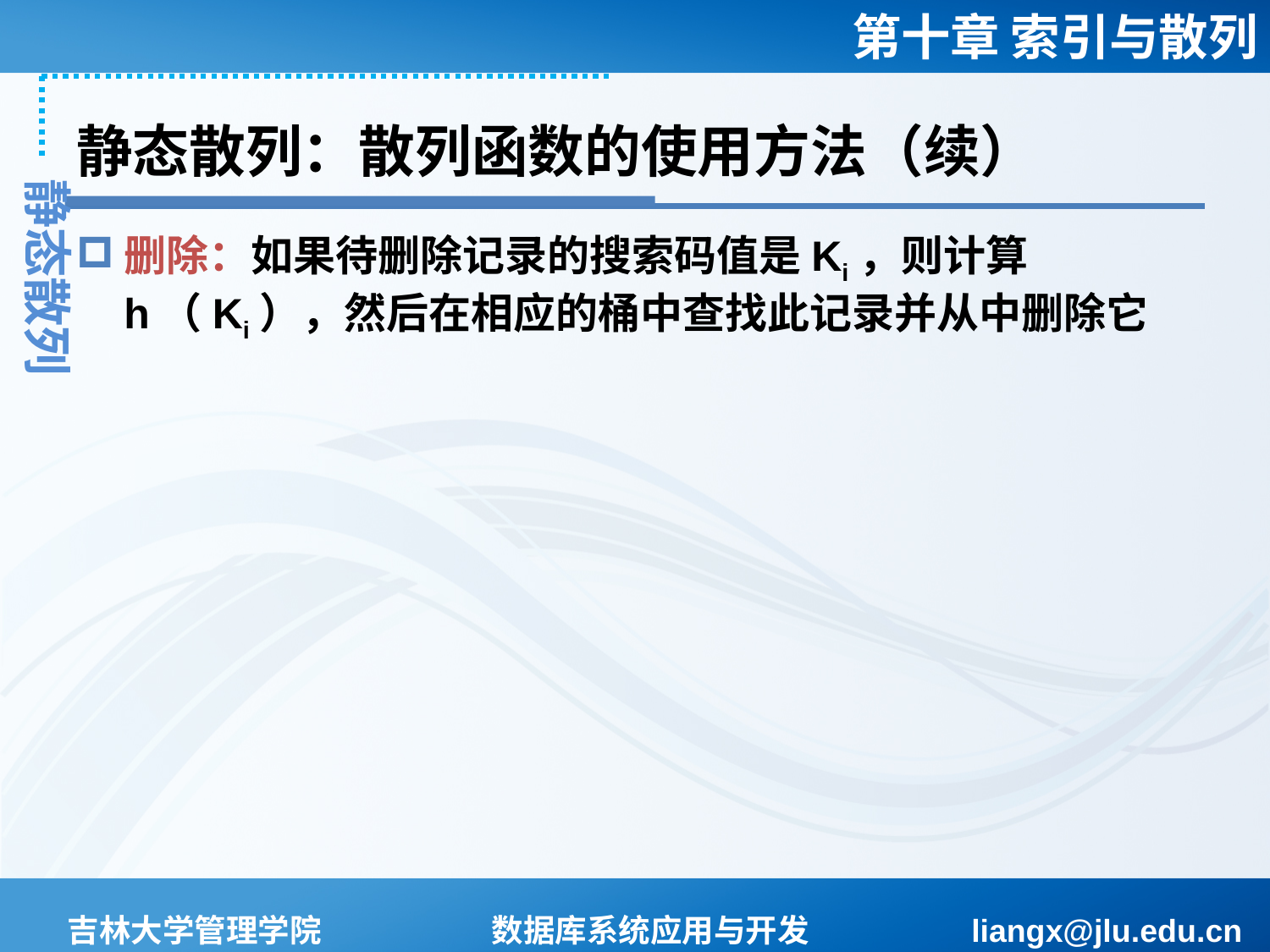

# 静态散列：散列函数的使用方法（续）
静态散列

删除：如果待删除记录的搜索码值是Ki，则计算h（Ki），然后在相应的桶中查找此记录并从中删除它